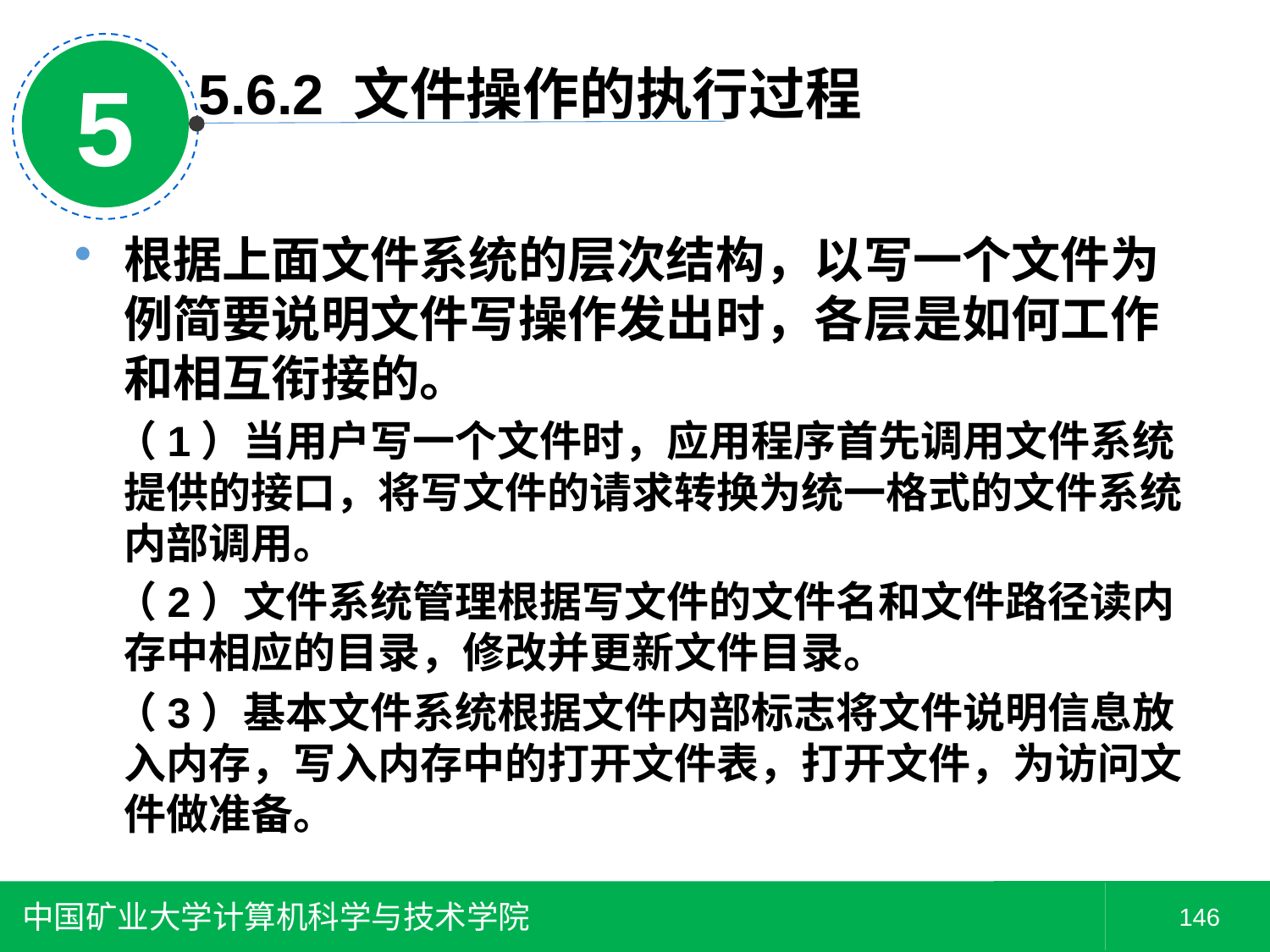

5
5.6.2 文件操作的执行过程

根据上面文件系统的层次结构，以写一个文件为例简要说明文件写操作发出时，各层是如何工作和相互衔接的。
   （1）当用户写一个文件时，应用程序首先调用文件系统提供的接口，将写文件的请求转换为统一格式的文件系统内部调用。
   （2）文件系统管理根据写文件的文件名和文件路径读内存中相应的目录，修改并更新文件目录。
   （3）基本文件系统根据文件内部标志将文件说明信息放入内存，写入内存中的打开文件表，打开文件，为访问文件做准备。